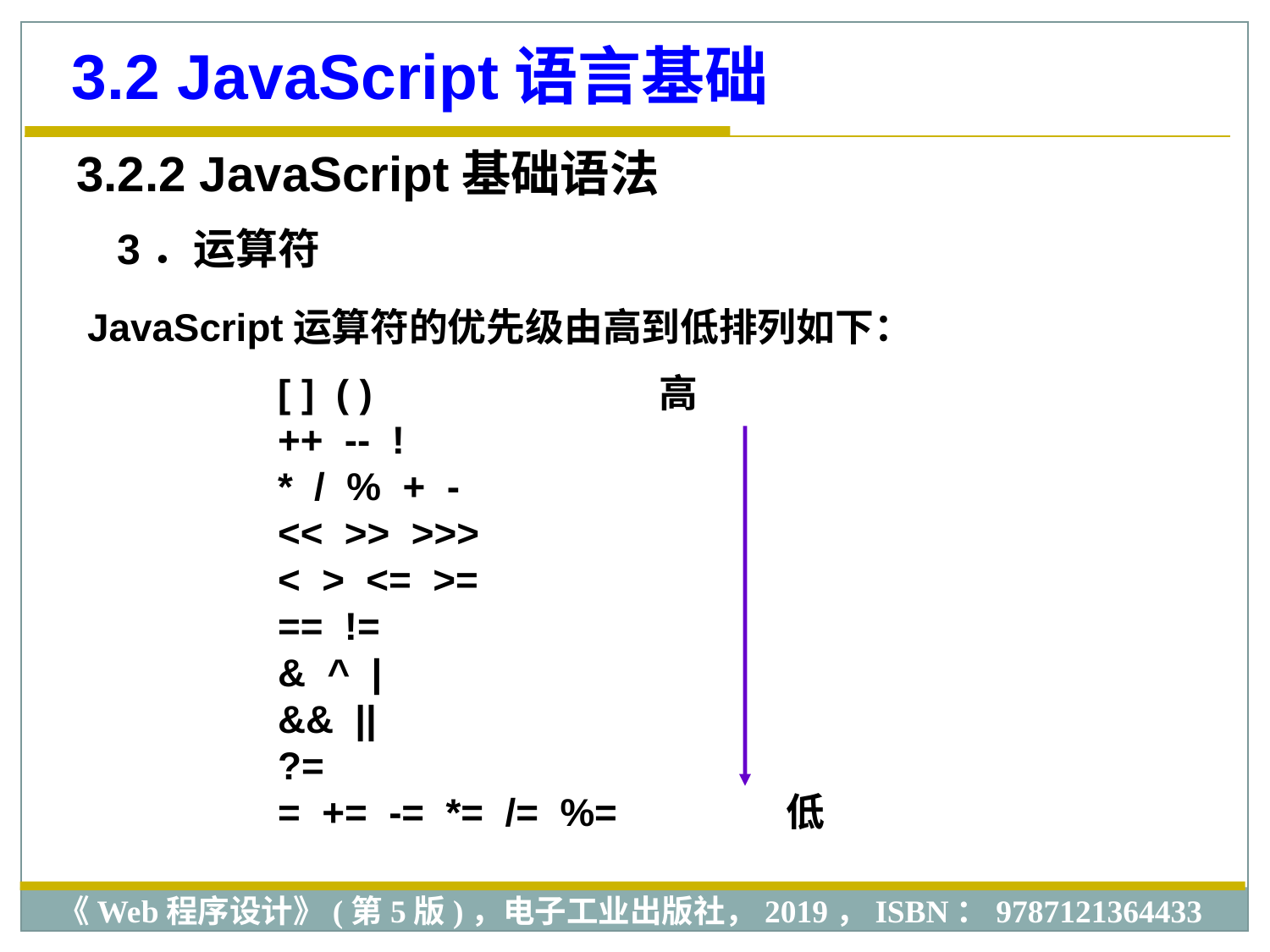

3.2 JavaScript语言基础
3.2.2 JavaScript基础语法
3．运算符
JavaScript运算符的优先级由高到低排列如下：
[ ]  ( )                          	高
++  --  !
*  /  %  +  -
<<  >>  >>>
<  >  <=  >=
==  !=
&  ^  |
&&  ||
?=
=  +=  -=  *=  /=  %=         	低